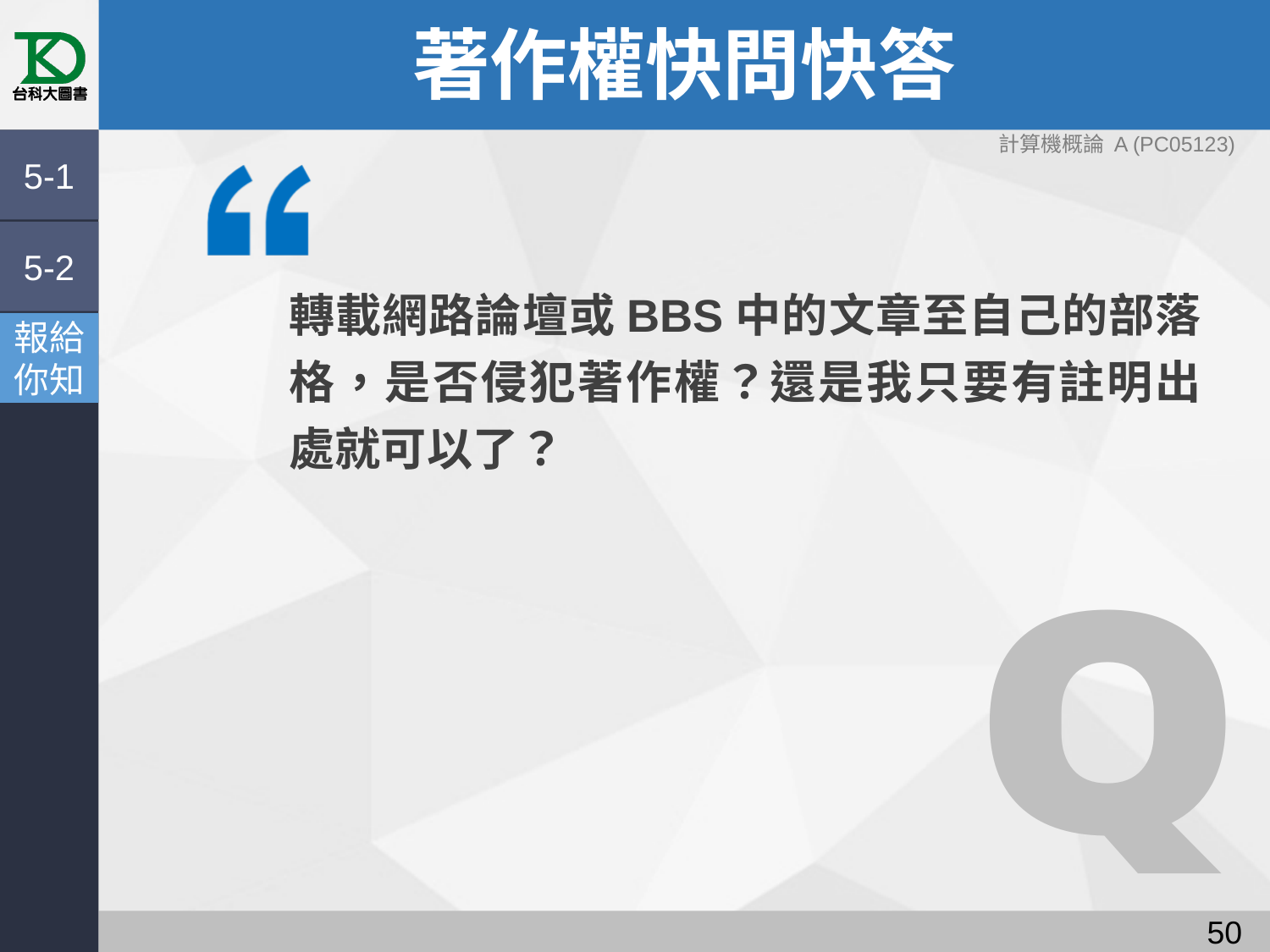

# 著作權快問快答
計算機概論 A (PC05123)
5-1
5-2
轉載網路論壇或BBS中的文章至自己的部落格，是否侵犯著作權？還是我只要有註明出處就可以了？
報給
你知
Q
50